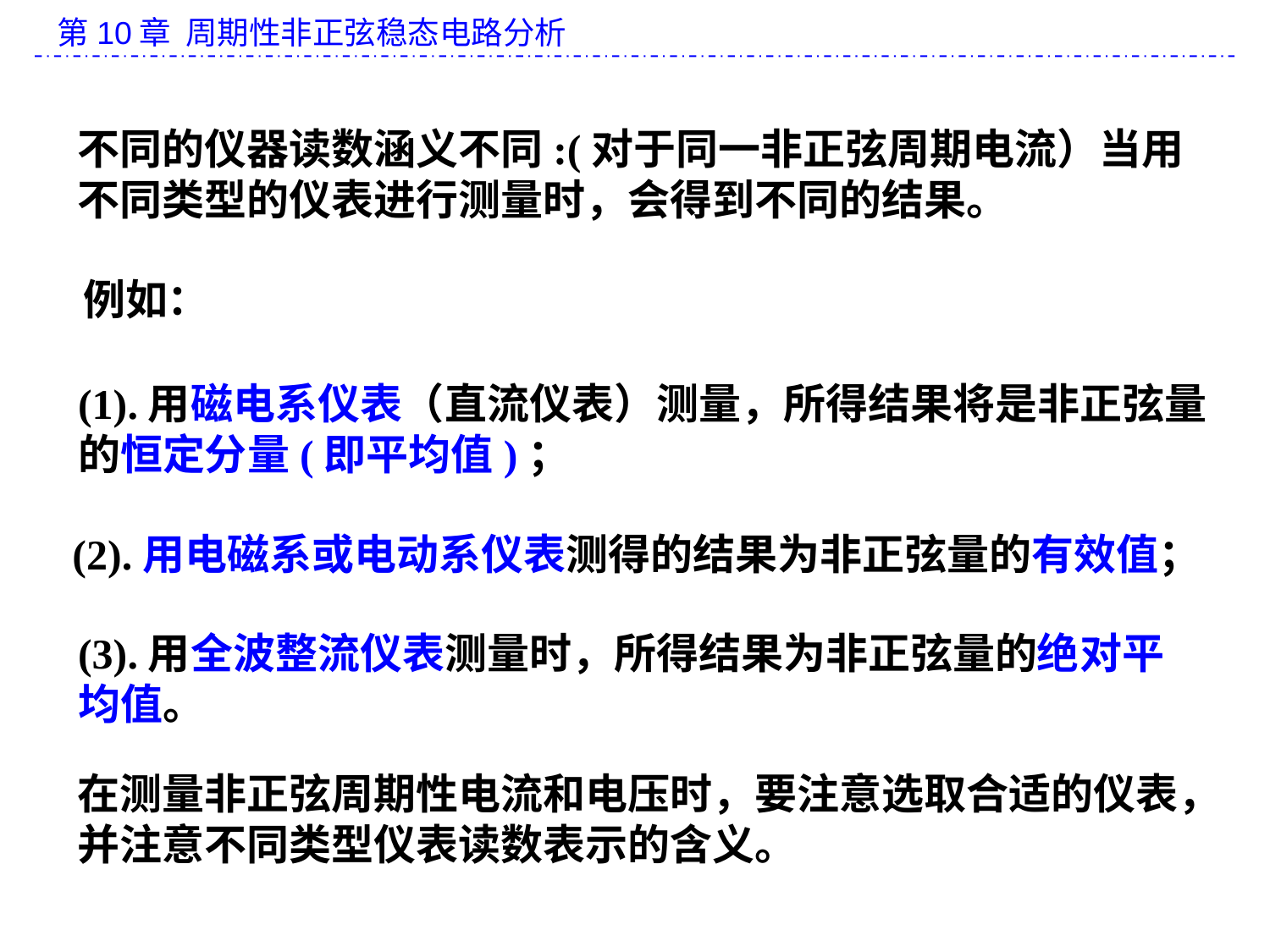

不同的仪器读数涵义不同:(对于同一非正弦周期电流）当用不同类型的仪表进行测量时，会得到不同的结果。
例如：
(1).用磁电系仪表（直流仪表）测量，所得结果将是非正弦量的恒定分量(即平均值)；
(2).用电磁系或电动系仪表测得的结果为非正弦量的有效值；
(3).用全波整流仪表测量时，所得结果为非正弦量的绝对平均值。
在测量非正弦周期性电流和电压时，要注意选取合适的仪表，并注意不同类型仪表读数表示的含义。